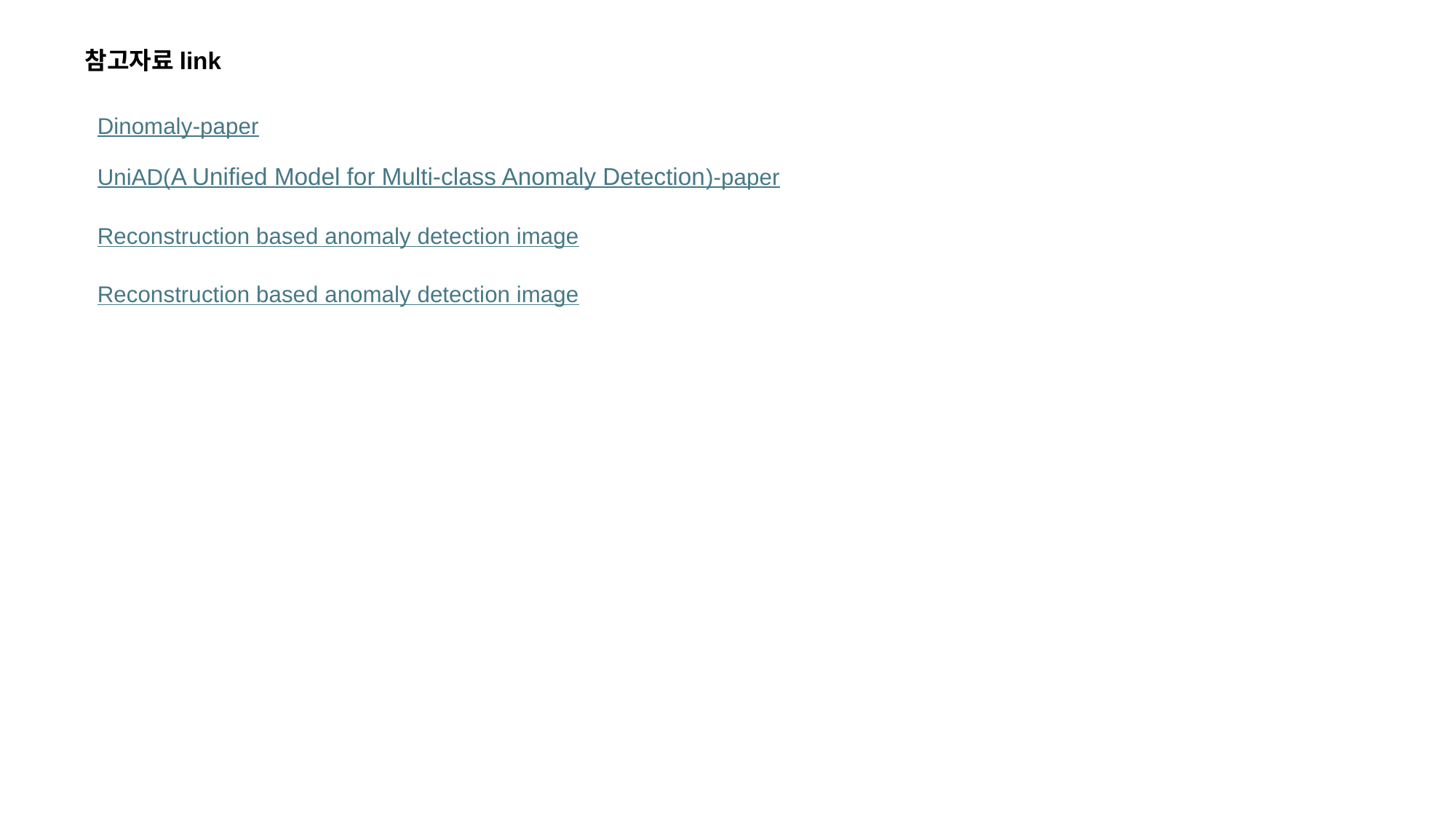

참고자료link
Dinomaly-paper
UniAD(A Unified Model for Multi-class Anomaly Detection)-paper
Reconstruction based anomaly detection image
Reconstruction based anomaly detection image